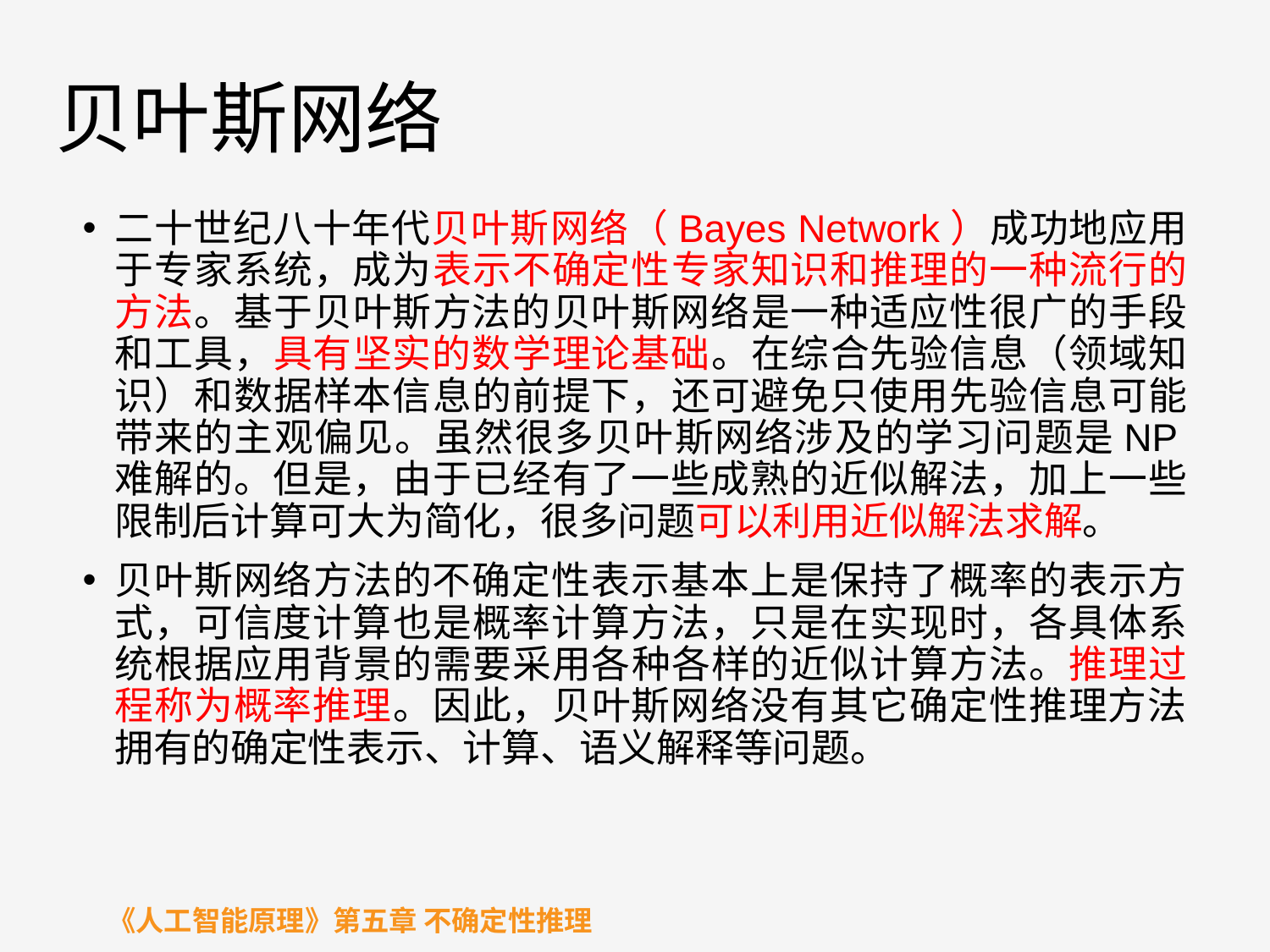

# 贝叶斯网络
二十世纪八十年代贝叶斯网络（Bayes Network）成功地应用于专家系统，成为表示不确定性专家知识和推理的一种流行的方法。基于贝叶斯方法的贝叶斯网络是一种适应性很广的手段和工具，具有坚实的数学理论基础。在综合先验信息（领域知识）和数据样本信息的前提下，还可避免只使用先验信息可能带来的主观偏见。虽然很多贝叶斯网络涉及的学习问题是NP难解的。但是，由于已经有了一些成熟的近似解法，加上一些限制后计算可大为简化，很多问题可以利用近似解法求解。
贝叶斯网络方法的不确定性表示基本上是保持了概率的表示方式，可信度计算也是概率计算方法，只是在实现时，各具体系统根据应用背景的需要采用各种各样的近似计算方法。推理过程称为概率推理。因此，贝叶斯网络没有其它确定性推理方法拥有的确定性表示、计算、语义解释等问题。

《人工智能原理》第五章 不确定性推理